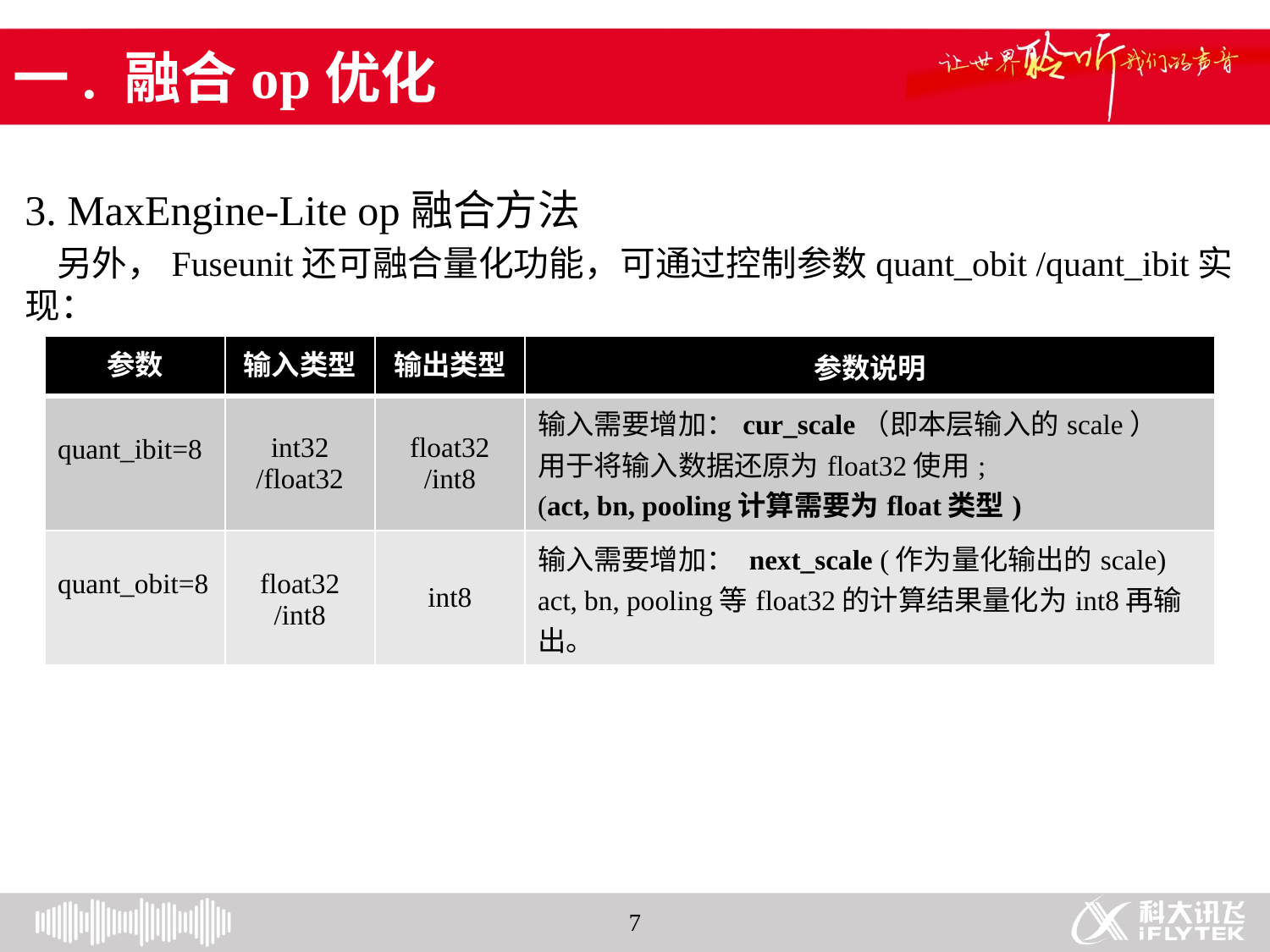

# 一. 融合op优化
3. MaxEngine-Lite op融合方法
   另外，Fuseunit还可融合量化功能，可通过控制参数quant_obit /quant_ibit实现：

| 参数 | 输入类型 | 输出类型 | 参数说明 |
| --- | --- | --- | --- |
| quant\_ibit=8 | int32 /float32 | float32 /int8 | 输入需要增加：cur\_scale（即本层输入的scale） 用于将输入数据还原为float32使用; (act, bn, pooling计算需要为float类型) |
| quant\_obit=8 | float32 /int8 | int8 | 输入需要增加： next\_scale (作为量化输出的scale) act, bn, pooling等float32的计算结果量化为int8再输出。 |
7